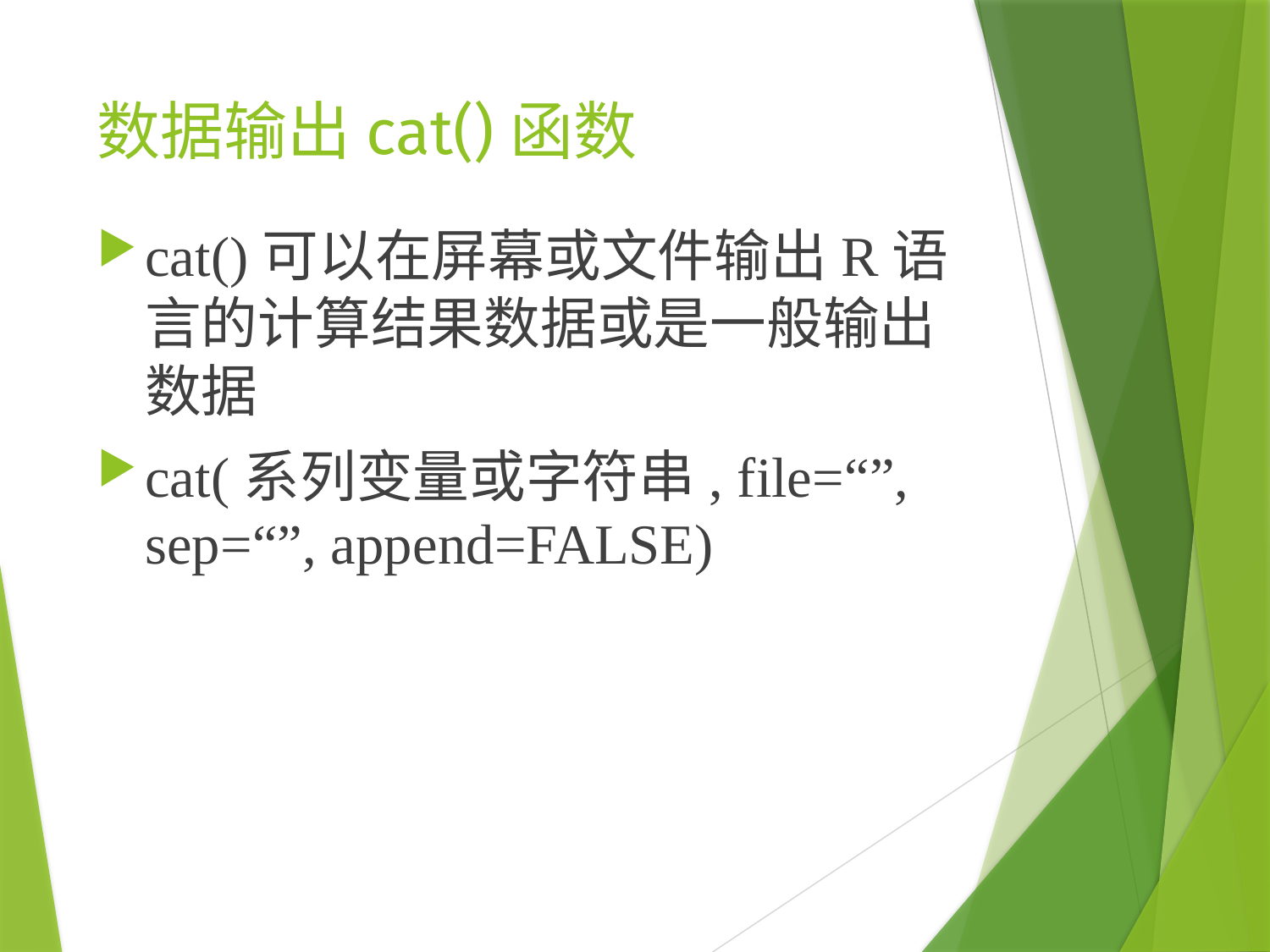

# 数据输出cat()函数
cat()可以在屏幕或文件输出R语言的计算结果数据或是一般输出数据
cat(系列变量或字符串, file=“”, sep=“”, append=FALSE)